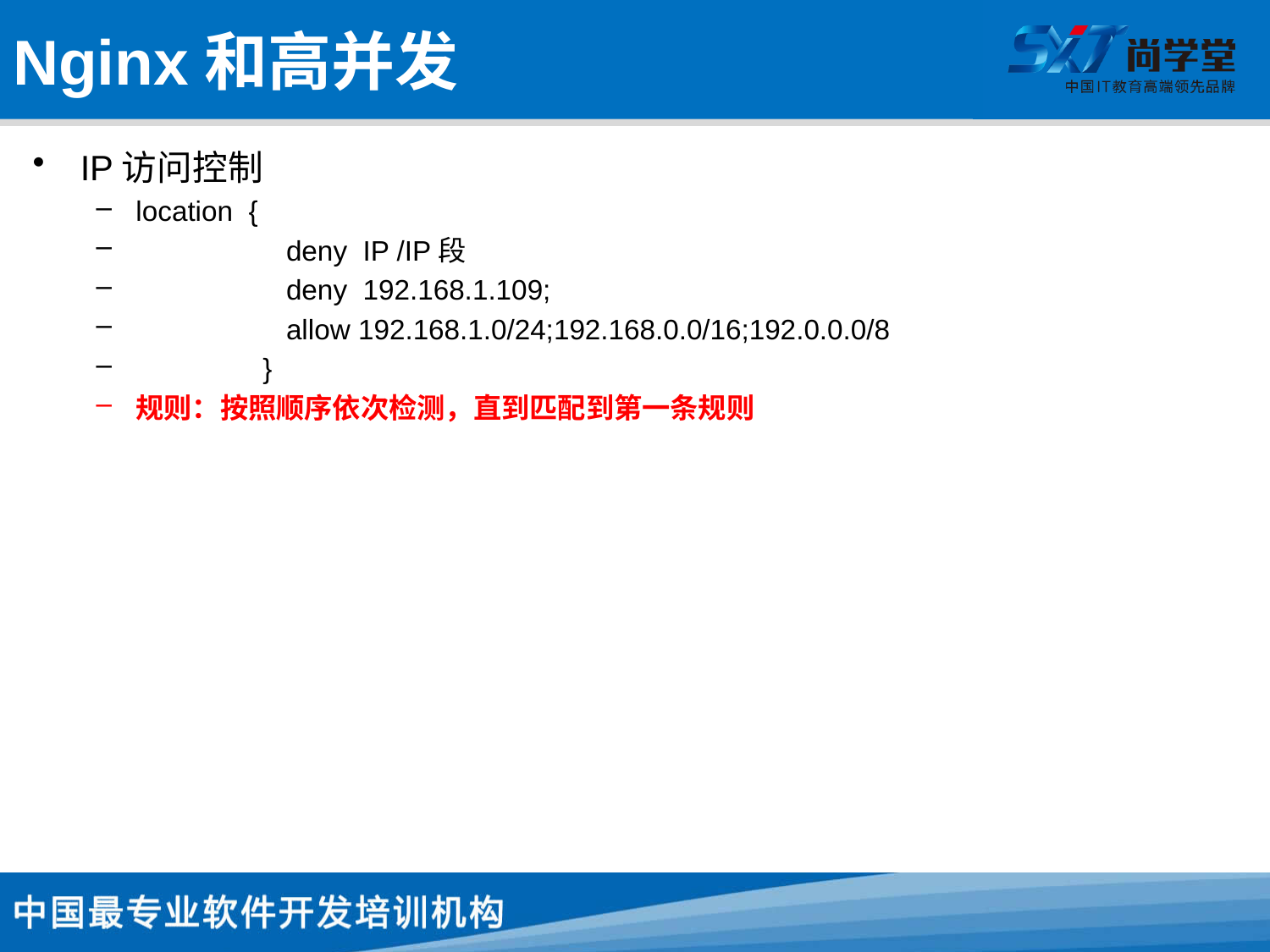

# Nginx和高并发
IP访问控制
location  {
	   deny  IP /IP段
	   deny  192.168.1.109;
	   allow 192.168.1.0/24;192.168.0.0/16;192.0.0.0/8
	}
规则：按照顺序依次检测，直到匹配到第一条规则